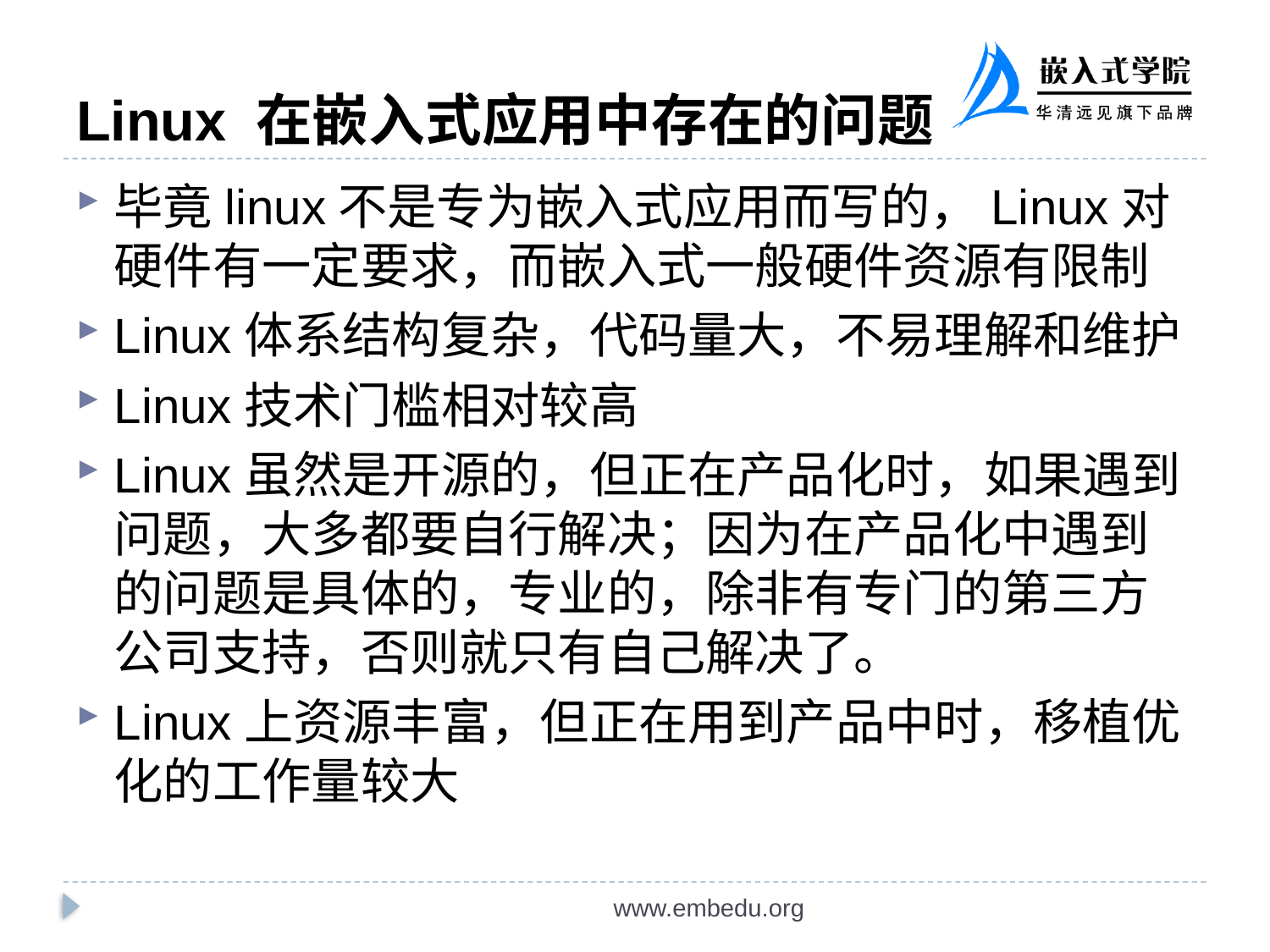

# Linux 在嵌入式应用中存在的问题
毕竟linux不是专为嵌入式应用而写的，Linux对硬件有一定要求，而嵌入式一般硬件资源有限制
Linux体系结构复杂，代码量大，不易理解和维护
Linux技术门槛相对较高
Linux虽然是开源的，但正在产品化时，如果遇到问题，大多都要自行解决；因为在产品化中遇到的问题是具体的，专业的，除非有专门的第三方公司支持，否则就只有自己解决了。
Linux上资源丰富，但正在用到产品中时，移植优化的工作量较大
www.embedu.org